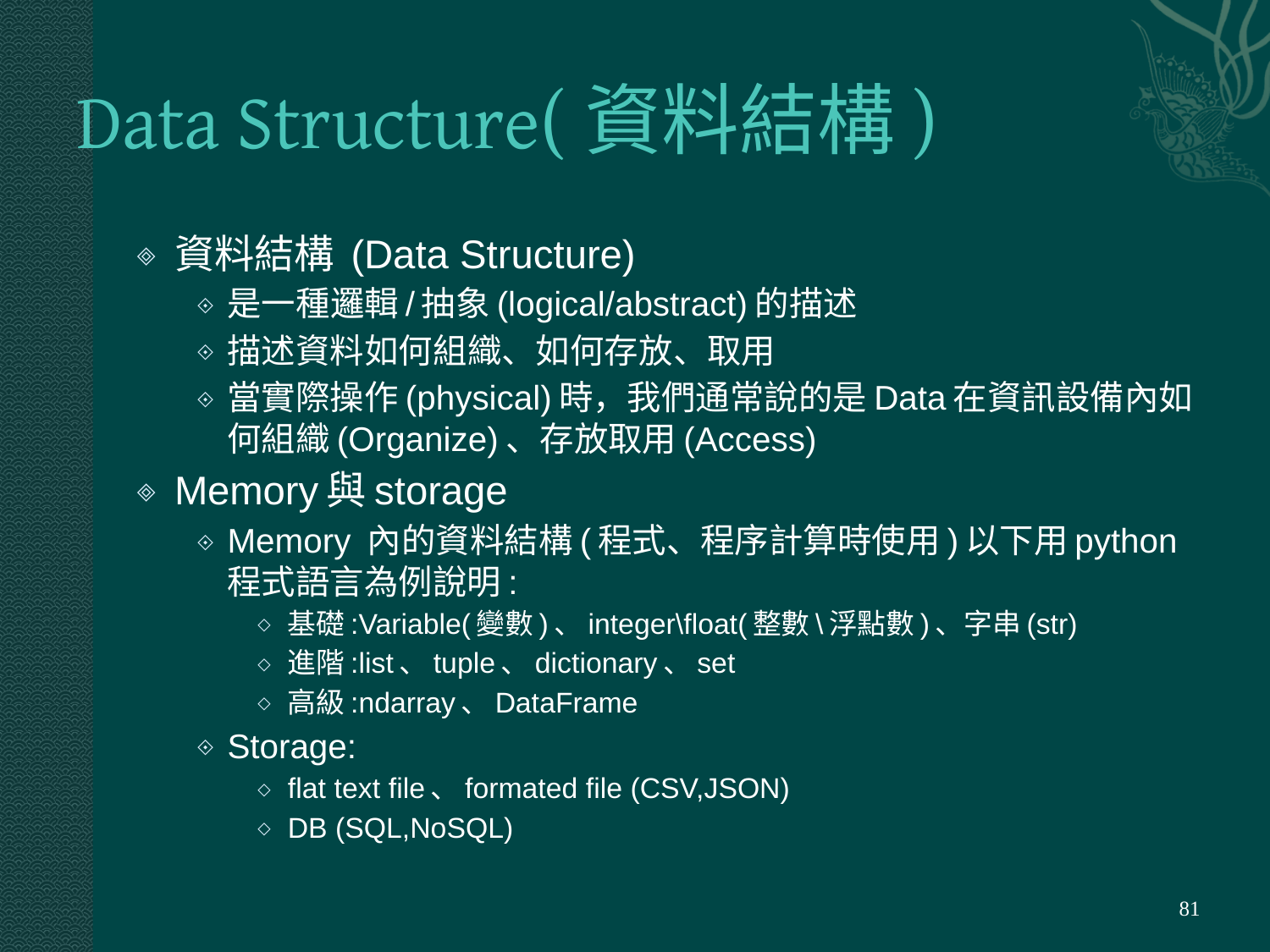

# Data Structure(資料結構)
資料結構 (Data Structure)
是一種邏輯/抽象(logical/abstract)的描述
描述資料如何組織、如何存放、取用
當實際操作(physical)時，我們通常說的是Data在資訊設備內如何組織(Organize)、存放取用(Access)
Memory與storage
Memory 內的資料結構(程式、程序計算時使用)以下用python程式語言為例說明:
基礎:Variable(變數)、integer\float(整數\浮點數)、字串(str)
進階:list、tuple、dictionary、set
高級:ndarray、DataFrame
Storage:
flat text file、formated file (CSV,JSON)
DB (SQL,NoSQL)

81